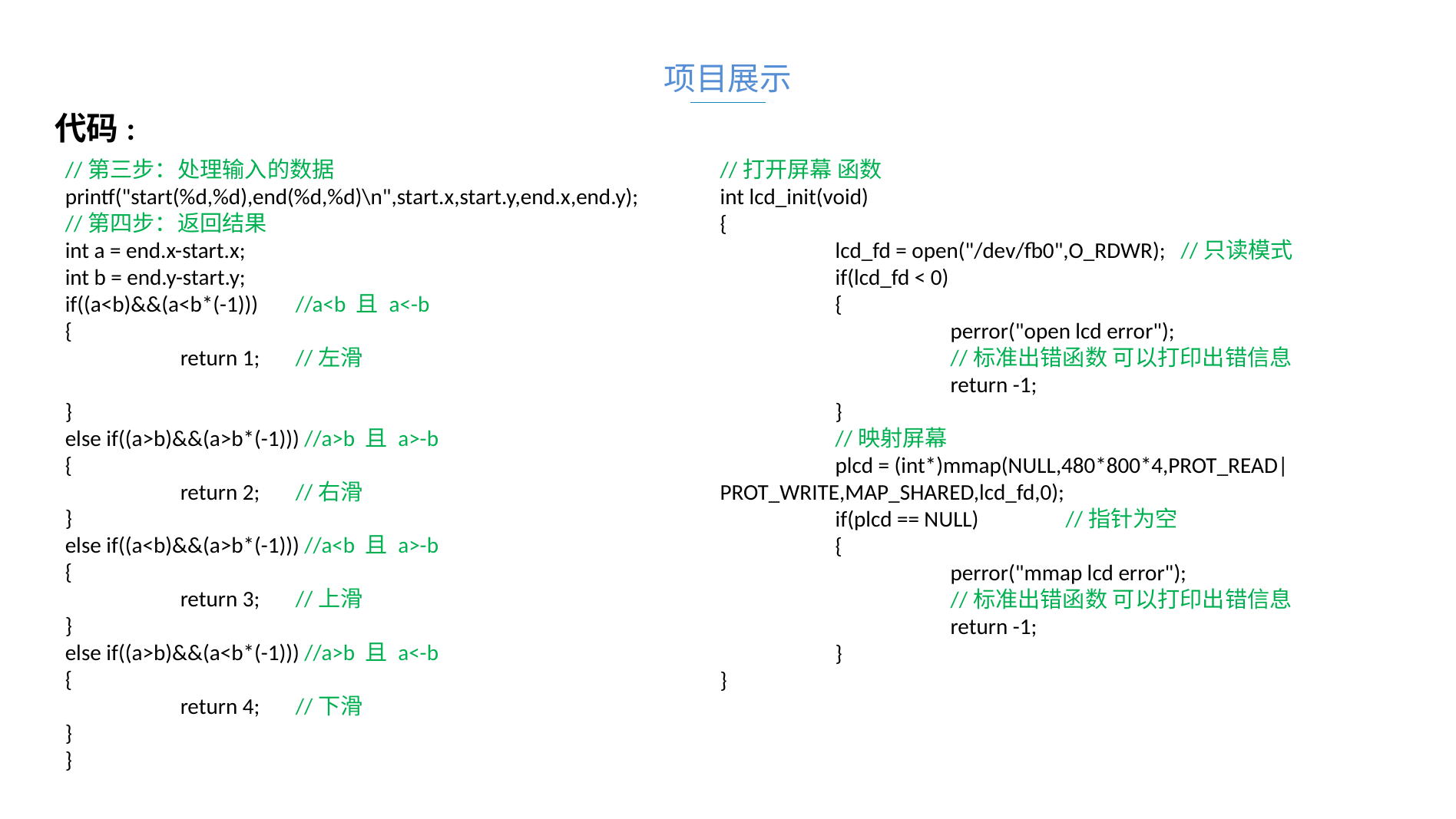

项目展示
代码:

//第三步：处理输入的数据
printf("start(%d,%d),end(%d,%d)\n",start.x,start.y,end.x,end.y);
//第四步：返回结果
int a = end.x-start.x;
int b = end.y-start.y;
if((a<b)&&(a<b*(-1)))	//a<b 且 a<-b
{
	return 1;	//左滑

}
else if((a>b)&&(a>b*(-1))) //a>b 且 a>-b
{
	return 2;	//右滑
}
else if((a<b)&&(a>b*(-1))) //a<b 且 a>-b
{
	return 3;	//上滑
}
else if((a>b)&&(a<b*(-1))) //a>b 且 a<-b
{
	return 4;	//下滑
}
}
//打开屏幕 函数
int lcd_init(void)
{
	lcd_fd = open("/dev/fb0",O_RDWR);	//只读模式
	if(lcd_fd < 0)
	{
		perror("open lcd error");
		//标准出错函数 可以打印出错信息
		return -1;
	}
	//映射屏幕
	plcd = (int*)mmap(NULL,480*800*4,PROT_READ|PROT_WRITE,MAP_SHARED,lcd_fd,0);
	if(plcd == NULL)	//指针为空
	{
		perror("mmap lcd error");
     		//标准出错函数 可以打印出错信息
		return -1;
	}
}